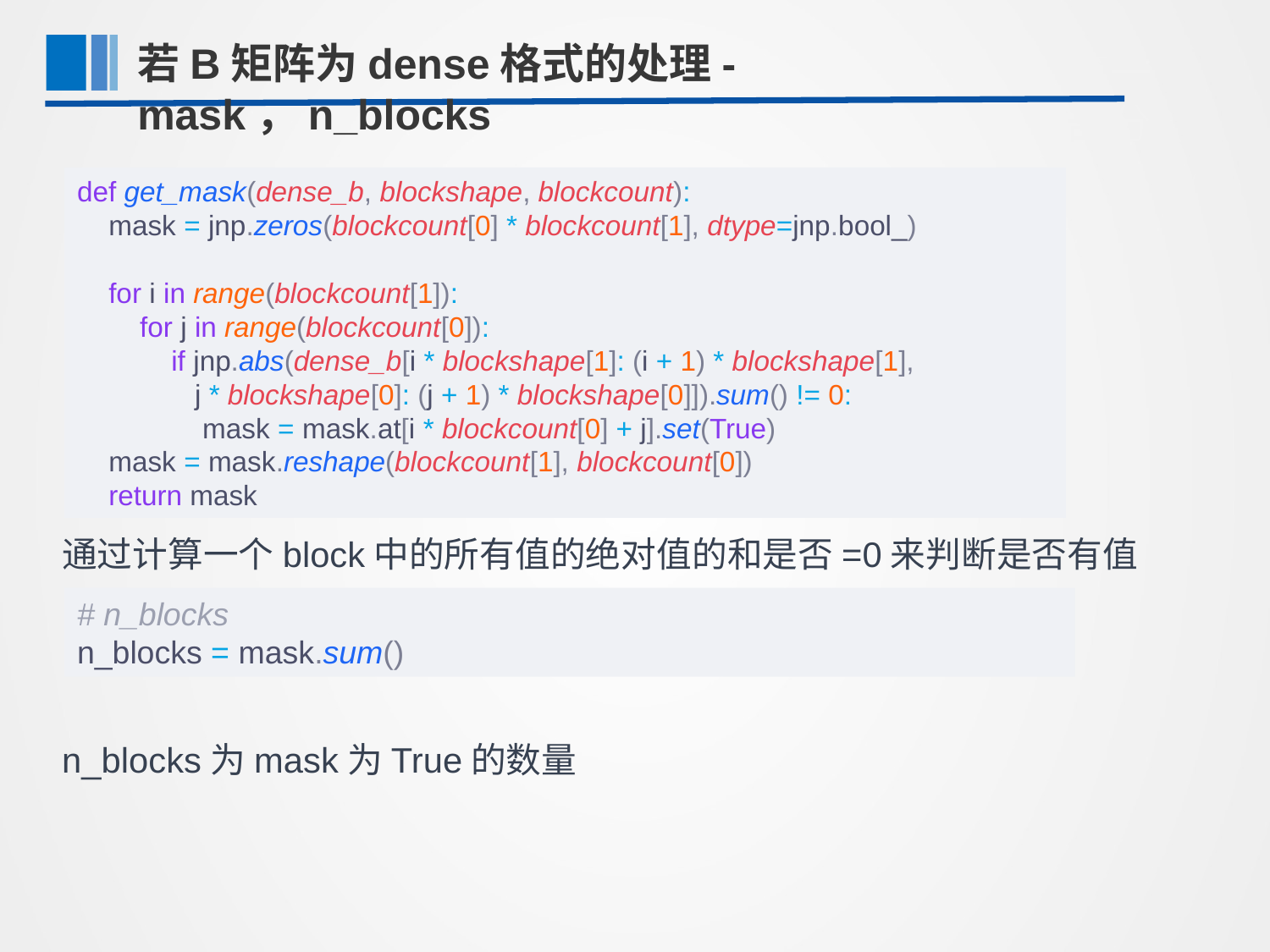

若B矩阵为dense格式的处理-mask，n_blocks

第一部分
def get_mask(dense_b, blockshape, blockcount):
    mask = jnp.zeros(blockcount[0] * blockcount[1], dtype=jnp.bool_)
    for i in range(blockcount[1]):
        for j in range(blockcount[0]):
            if jnp.abs(dense_b[i * blockshape[1]: (i + 1) * blockshape[1],
               j * blockshape[0]: (j + 1) * blockshape[0]]).sum() != 0:
                mask = mask.at[i * blockcount[0] + j].set(True)
    mask = mask.reshape(blockcount[1], blockcount[0])
    return mask
通过计算一个block中的所有值的绝对值的和是否=0来判断是否有值
# n_blocks n_blocks = mask.sum()
n_blocks为mask为True的数量